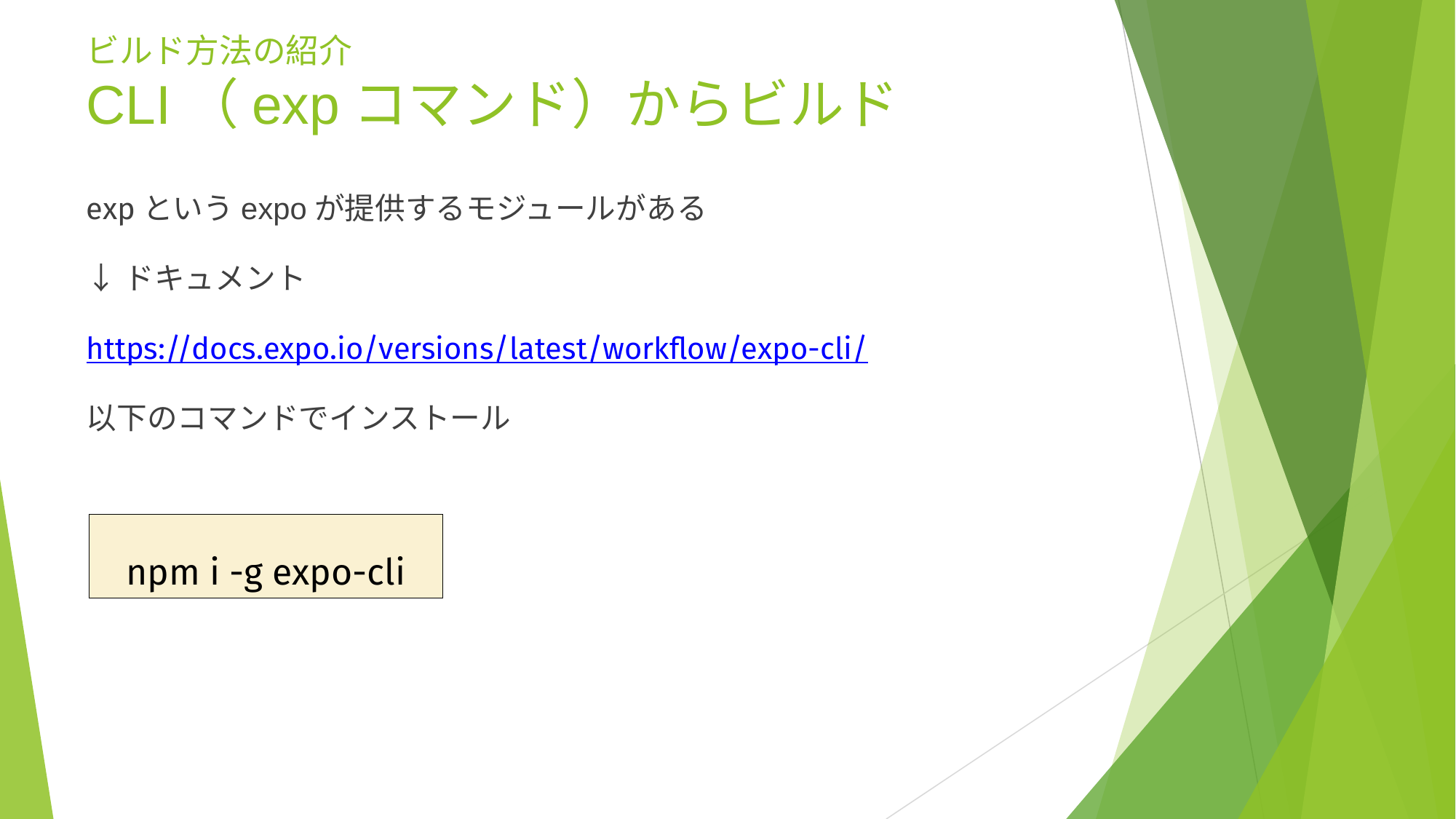

# ビルド方法の紹介 CLI（expコマンド）からビルド
expというexpoが提供するモジュールがある
↓ドキュメント
https://docs.expo.io/versions/latest/workflow/expo-cli/
以下のコマンドでインストール
npm i -g expo-cli